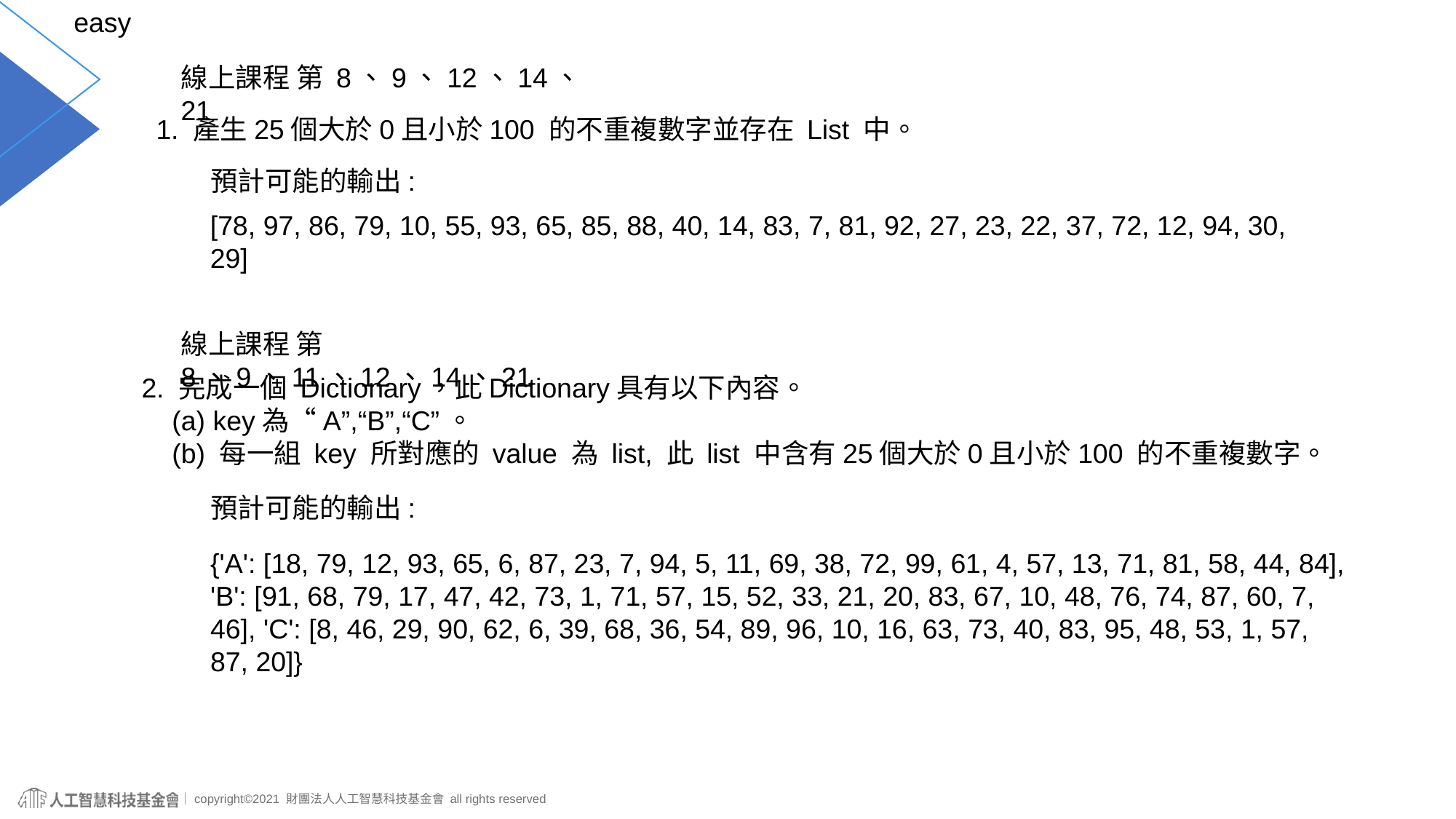

easy
線上課程 第 8、9、12、14、21
1. 產生25個大於0且小於100 的不重複數字並存在 List 中。
預計可能的輸出:
[78, 97, 86, 79, 10, 55, 93, 65, 85, 88, 40, 14, 83, 7, 81, 92, 27, 23, 22, 37, 72, 12, 94, 30, 29]
線上課程 第 8、9、11、12、14、21
2. 完成一個 Dictionary，此Dictionary具有以下內容。
    (a) key為“A”,“B”,“C”。
    (b) 每一組 key 所對應的 value 為 list, 此 list 中含有25個大於0且小於100 的不重複數字。
預計可能的輸出:
{'A': [18, 79, 12, 93, 65, 6, 87, 23, 7, 94, 5, 11, 69, 38, 72, 99, 61, 4, 57, 13, 71, 81, 58, 44, 84], 'B': [91, 68, 79, 17, 47, 42, 73, 1, 71, 57, 15, 52, 33, 21, 20, 83, 67, 10, 48, 76, 74, 87, 60, 7, 46], 'C': [8, 46, 29, 90, 62, 6, 39, 68, 36, 54, 89, 96, 10, 16, 63, 73, 40, 83, 95, 48, 53, 1, 57, 87, 20]}